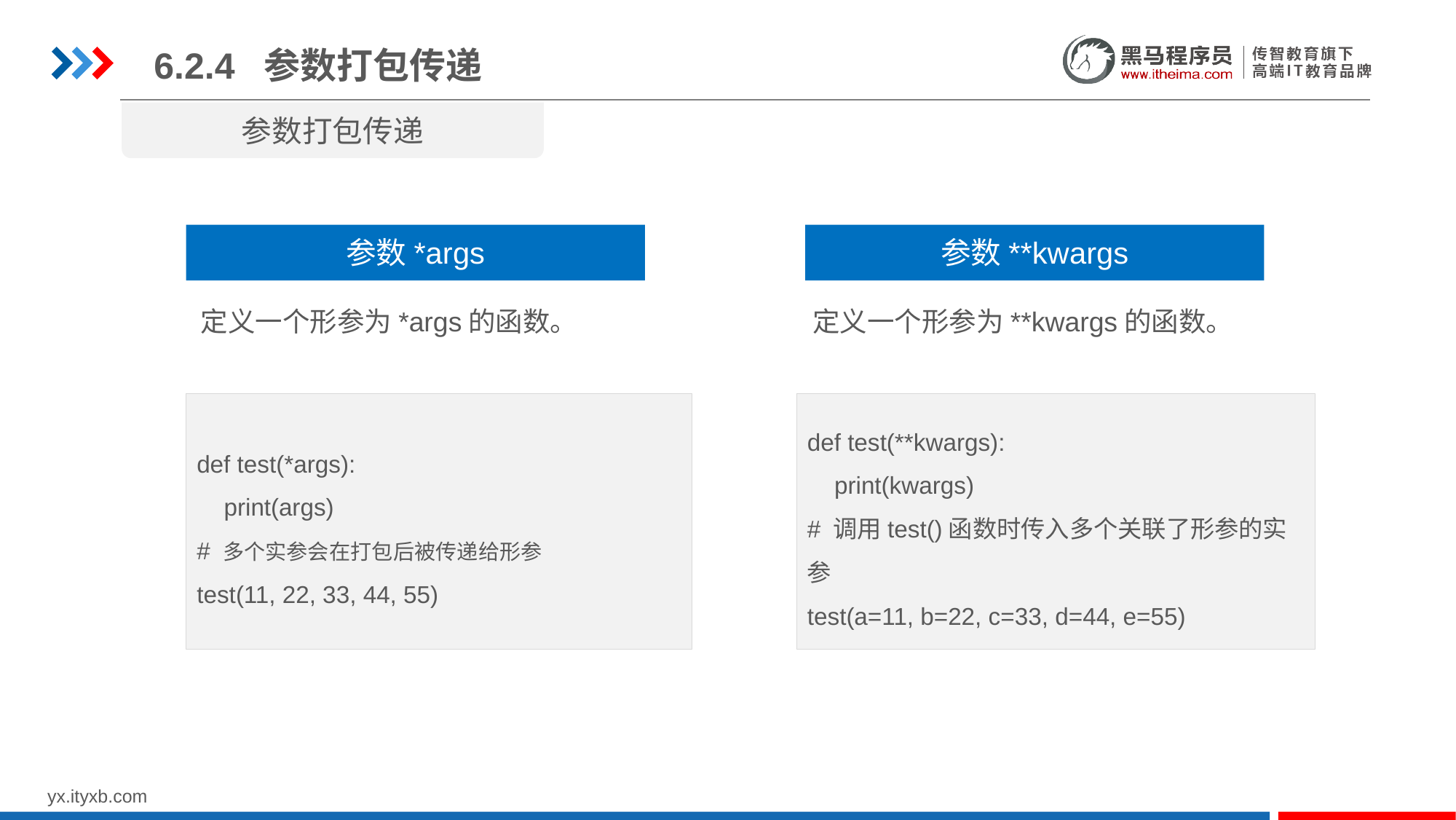

6.2.4  参数打包传递

参数打包传递

参数*args
参数**kwargs
定义一个形参为*args的函数。
定义一个形参为**kwargs的函数。
def test(**kwargs):
    print(kwargs)
# 调用test()函数时传入多个关联了形参的实参
test(a=11, b=22, c=33, d=44, e=55)
def test(*args):
    print(args)
# 多个实参会在打包后被传递给形参
test(11, 22, 33, 44, 55)